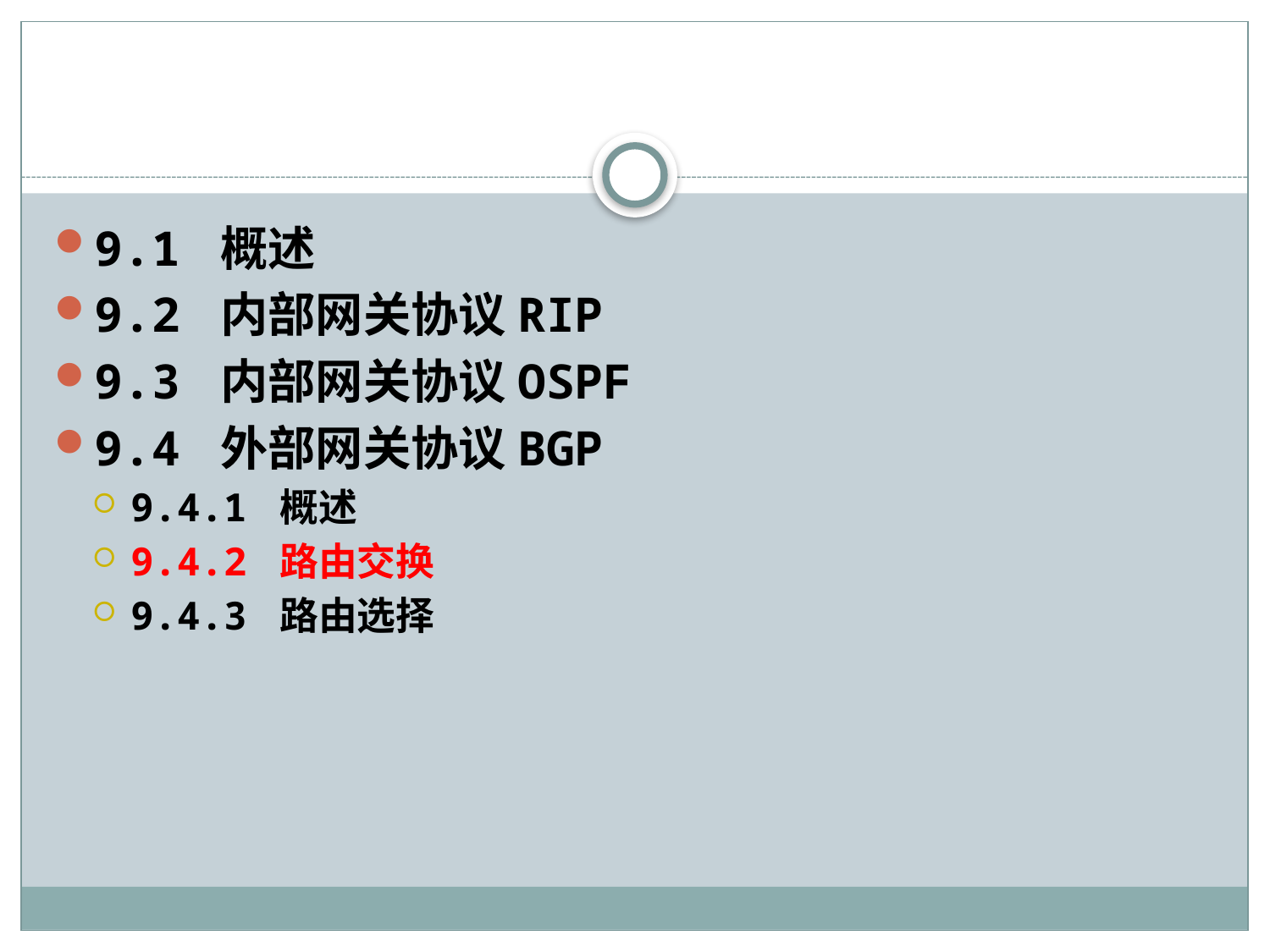

#
9.1 概述
9.2 内部网关协议RIP
9.3 内部网关协议OSPF
9.4 外部网关协议BGP
9.4.1 概述
9.4.2 路由交换
9.4.3 路由选择